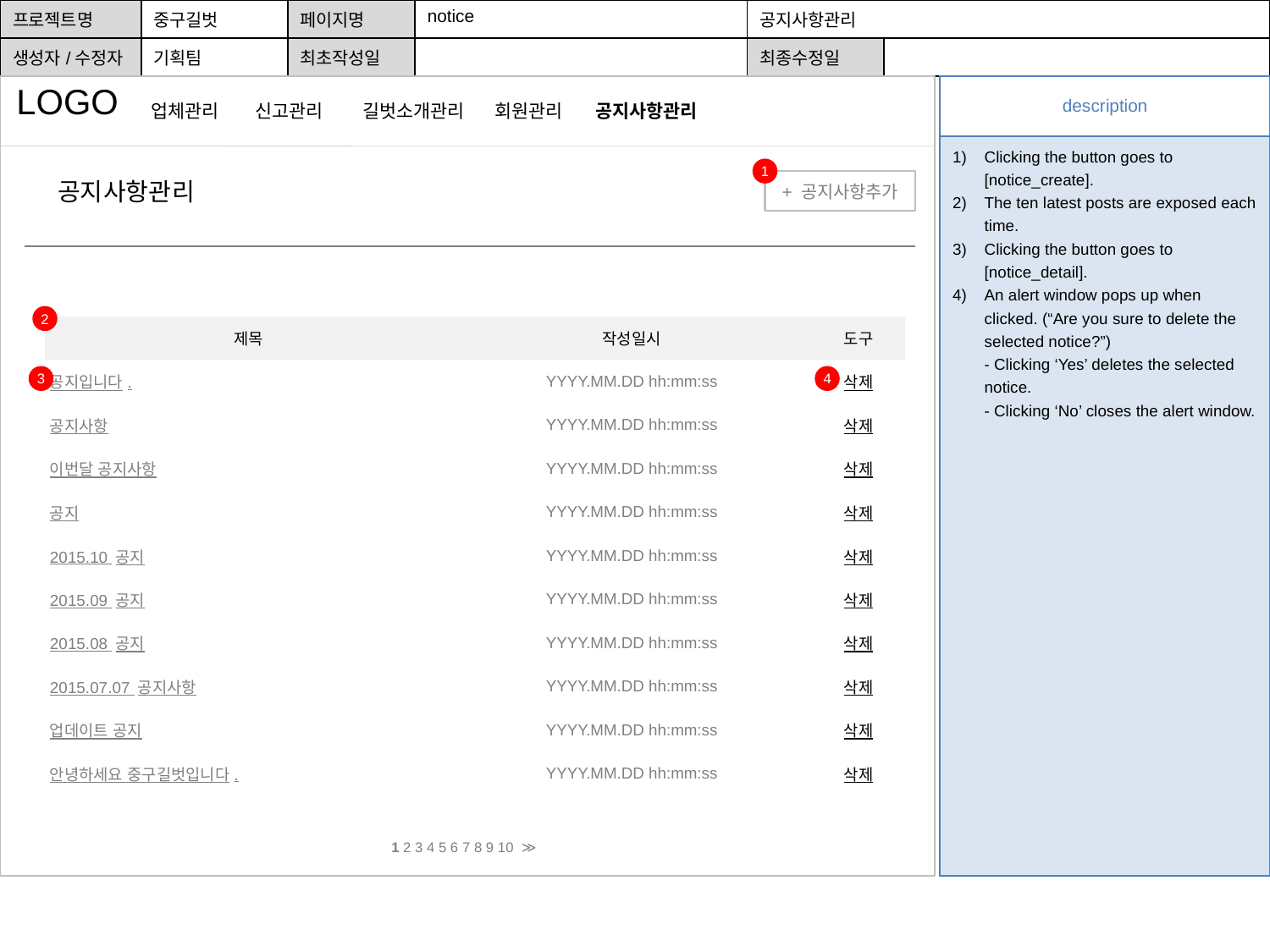

| 프로젝트명 | 중구길벗 | 페이지명 | notice | 공지사항관리 |  |
| --- | --- | --- | --- | --- | --- |
| 생성자/수정자 | 기획팀 | 최초작성일 |  | 최종수정일 |  |
| description |
| --- |
| Clicking the button goes to [notice\_create]. The ten latest posts are exposed each time. Clicking the button goes to [notice\_detail]. An alert window pops up when clicked. (“Are you sure to delete the selected notice?”) - Clicking ‘Yes’ deletes the selected notice. - Clicking ‘No’ closes the alert window. |

LOGO
업체관리
신고관리
길벗소개관리
회원관리
공지사항관리
공지사항관리
1
+ 공지사항추가
2
| 제목 | 작성일시 | 도구 |
| --- | --- | --- |
| 공지입니다. | YYYY.MM.DD hh:mm:ss | 삭제 |
| 공지사항 | YYYY.MM.DD hh:mm:ss | 삭제 |
| 이번달 공지사항 | YYYY.MM.DD hh:mm:ss | 삭제 |
| 공지 | YYYY.MM.DD hh:mm:ss | 삭제 |
| 2015.10 공지 | YYYY.MM.DD hh:mm:ss | 삭제 |
| 2015.09 공지 | YYYY.MM.DD hh:mm:ss | 삭제 |
| 2015.08 공지 | YYYY.MM.DD hh:mm:ss | 삭제 |
| 2015.07.07 공지사항 | YYYY.MM.DD hh:mm:ss | 삭제 |
| 업데이트 공지 | YYYY.MM.DD hh:mm:ss | 삭제 |
| 안녕하세요 중구길벗입니다. | YYYY.MM.DD hh:mm:ss | 삭제 |
3
4
1 2 3 4 5 6 7 8 9 10  ≫